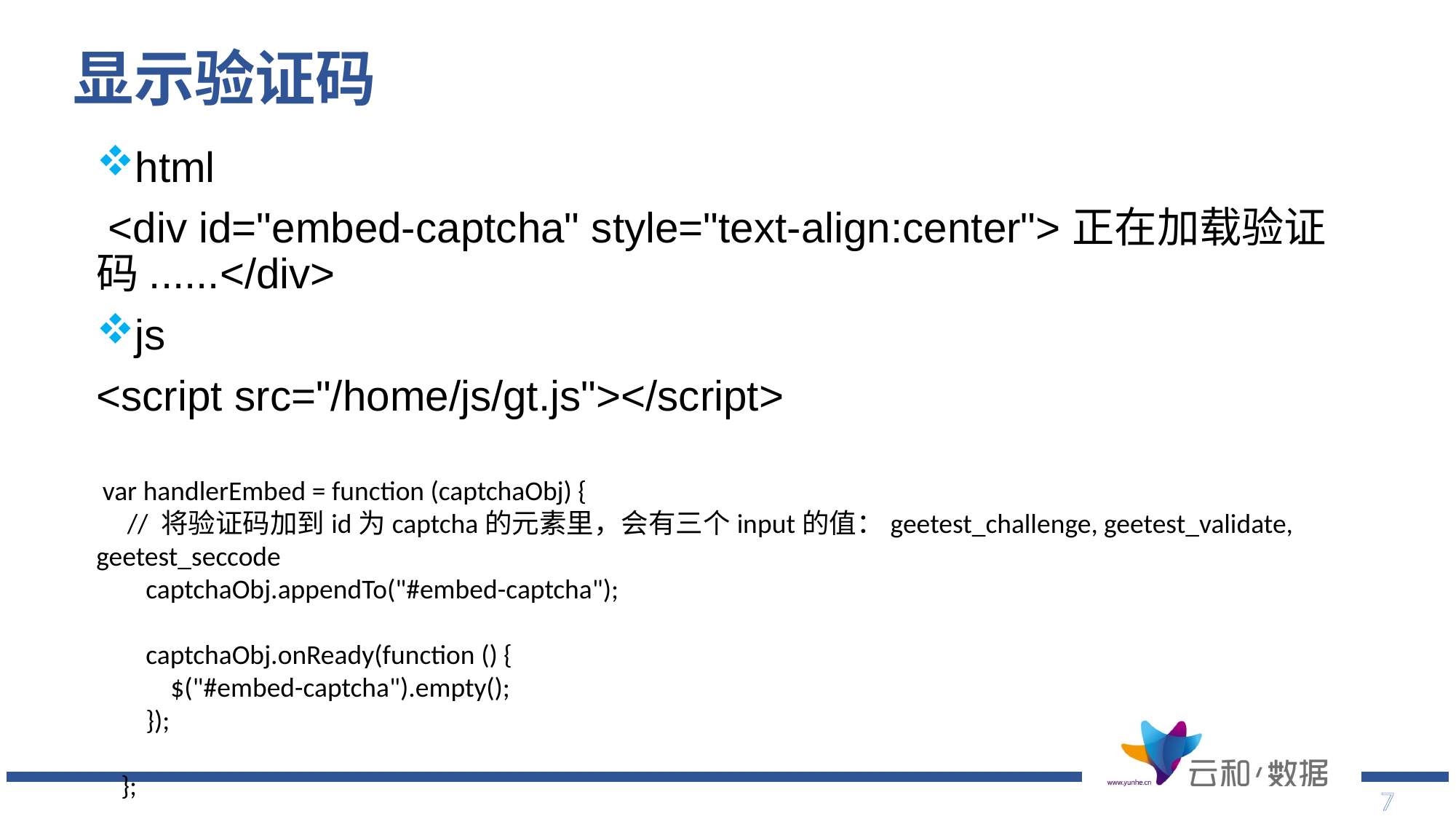

# 显示验证码
html
 <div id="embed-captcha" style="text-align:center">正在加载验证码......</div>
js
<script src="/home/js/gt.js"></script>

 var handlerEmbed = function (captchaObj) {
     // 将验证码加到id为captcha的元素里，会有三个input的值：geetest_challenge, geetest_validate, geetest_seccode
        captchaObj.appendTo("#embed-captcha");

        captchaObj.onReady(function () {
            $("#embed-captcha").empty();
        });

    };